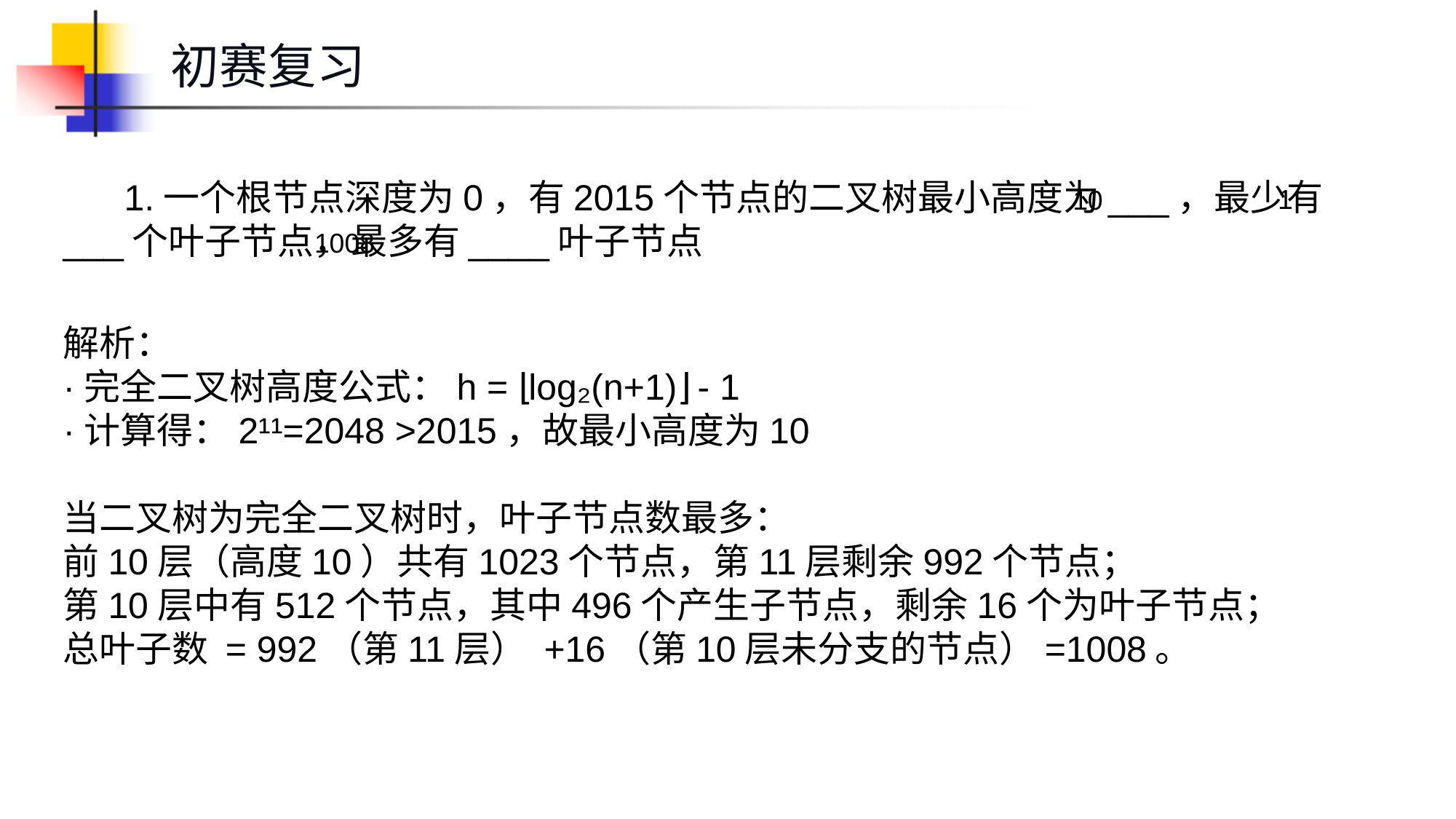

初赛复习
      1.一个根节点深度为0，有2015个节点的二叉树最小高度为___，最少有___个叶子节点，最多有____叶子节点
1
10
1008
解析：
·完全二叉树高度公式：h = ⌊log₂(n+1)⌋ - 1
·计算得：2¹¹=2048 >2015，故最小高度为10

当二叉树为完全二叉树时，叶子节点数最多：
前10层（高度10）共有1023个节点，第11层剩余992个节点；
第10层中有512个节点，其中496个产生子节点，剩余16个为叶子节点；
总叶子数 = 992（第11层） +16（第10层未分支的节点）=1008。